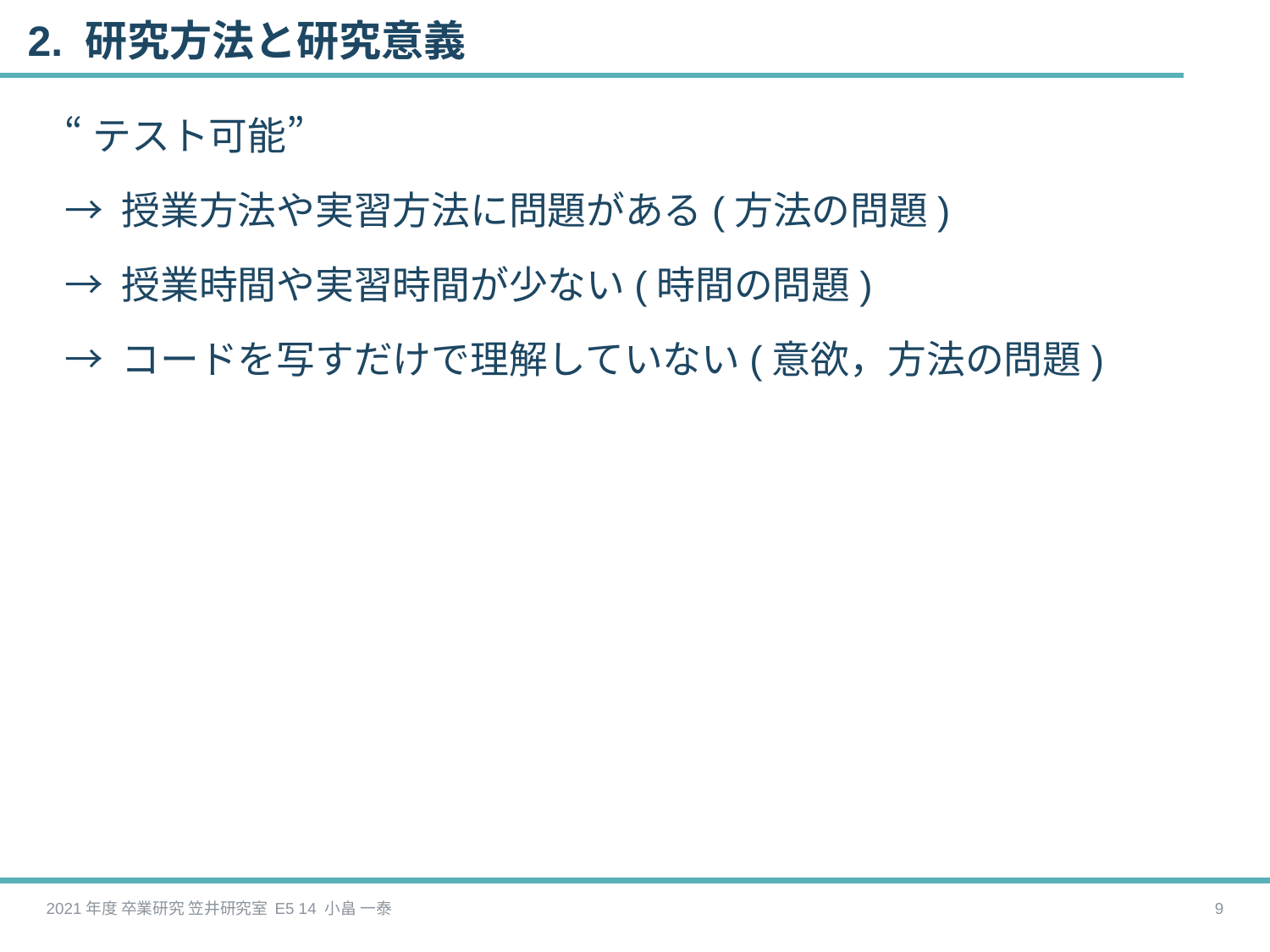

# 2. 研究方法と研究意義
“テスト可能”
→ 授業方法や実習方法に問題がある(方法の問題)
→ 授業時間や実習時間が少ない(時間の問題)
→ コードを写すだけで理解していない(意欲，方法の問題)
2021年度 卒業研究 笠井研究室 E5 14 小畠 一泰
9